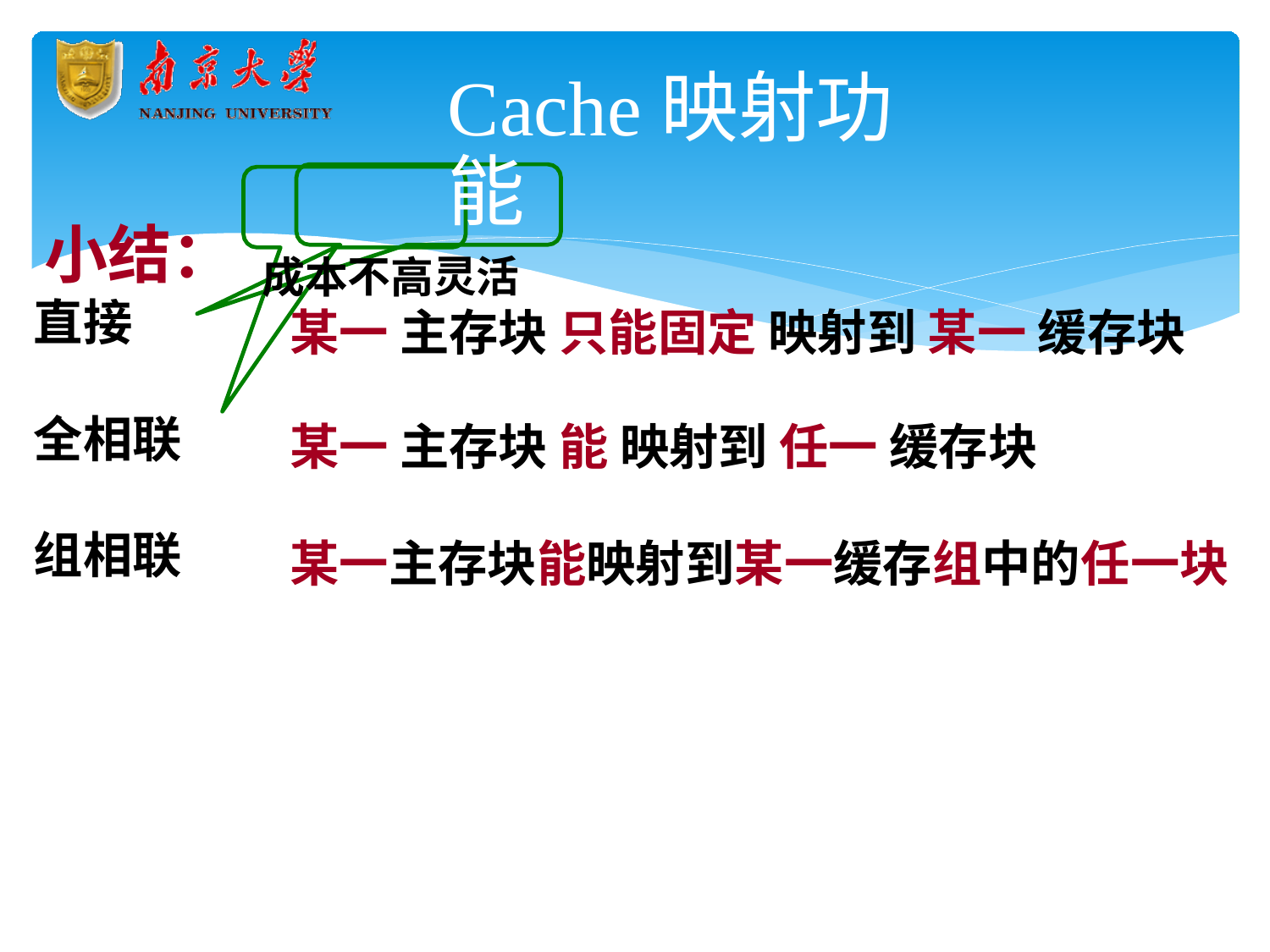

# Cache映射功能
小结：	成本不高灵活

直接
某一 主存块 只能固定 映射到 某一 缓存块
全相联
某一 主存块 能 映射到 任一 缓存块
组相联
某一主存块能映射到某一缓存组中的任一块